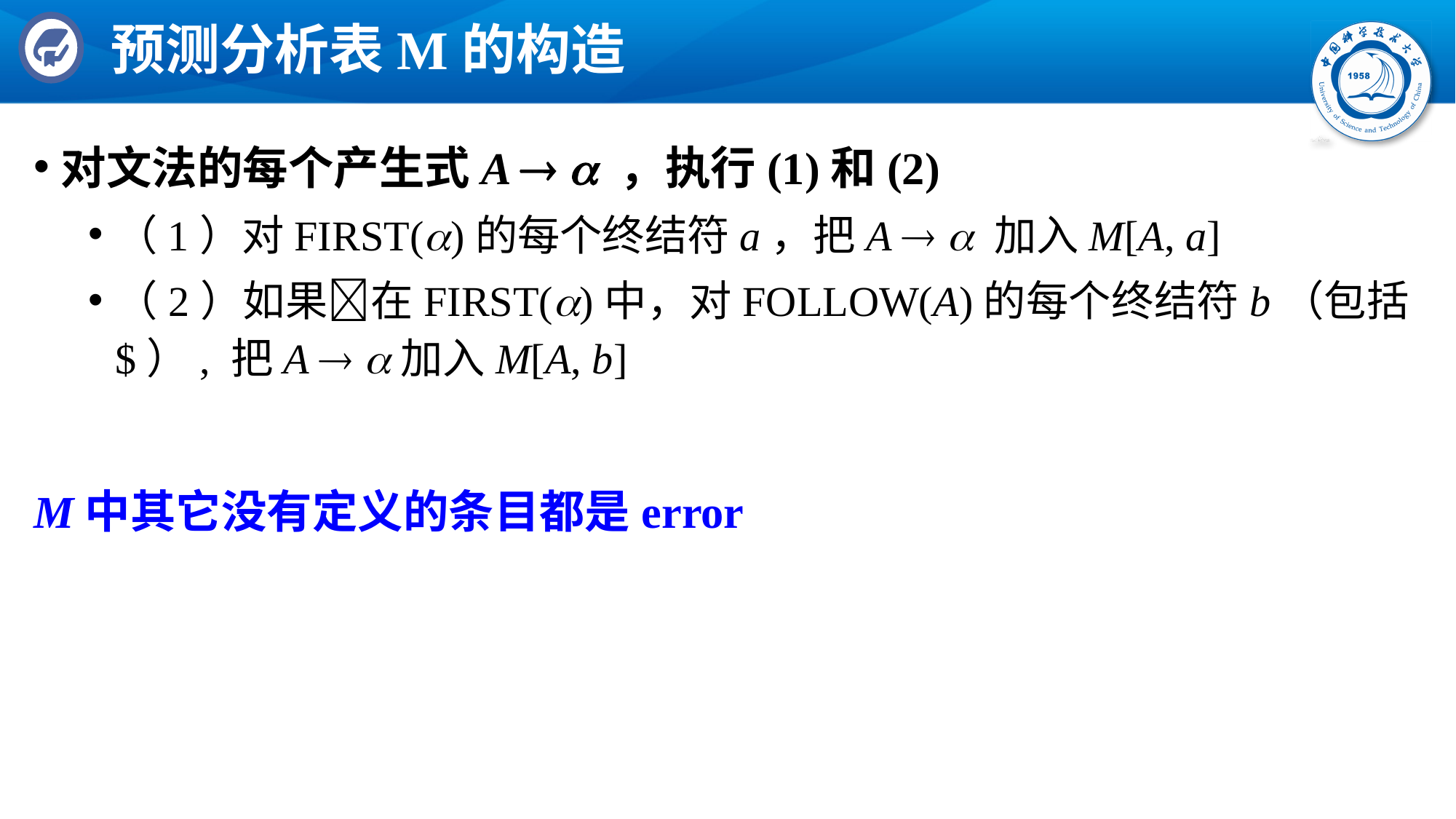

# 预测分析表M的构造
对文法的每个产生式A → α ，执行(1)和(2)
（1）对FIRST(α)的每个终结符a，把A → α 加入M[A, a]
（2）如果ε在FIRST(α)中，对FOLLOW(A)的每个终结符b（包括$）, 把A → α加入M[A, b]

M中其它没有定义的条目都是error